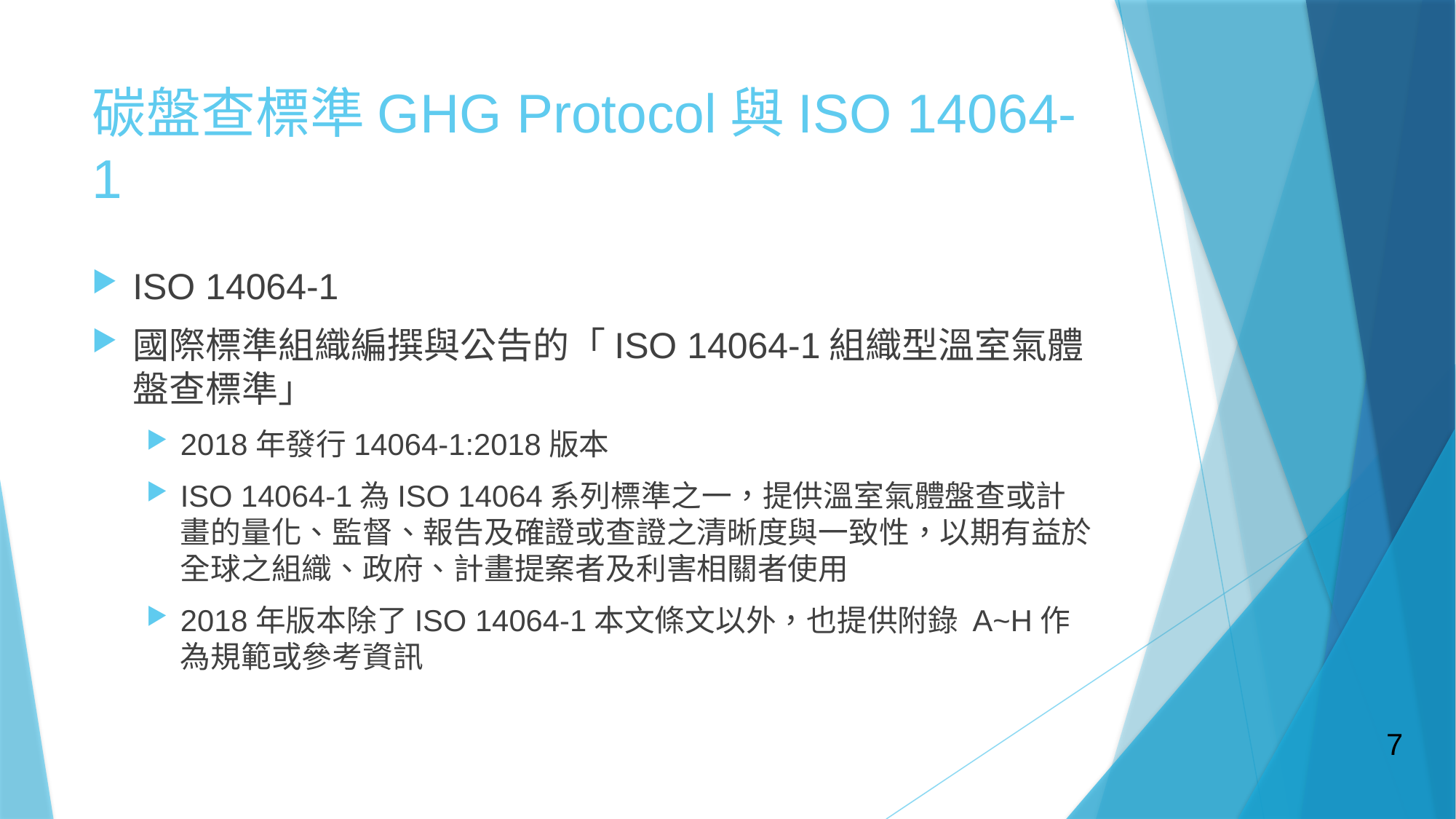

# 碳盤查標準GHG Protocol與ISO 14064-1
ISO 14064-1
國際標準組織編撰與公告的「ISO 14064-1組織型溫室氣體盤查標準」
2018年發行14064-1:2018版本
ISO 14064-1為ISO 14064系列標準之一，提供溫室氣體盤查或計畫的量化、監督、報告及確證或查證之清晰度與一致性，以期有益於全球之組織、政府、計畫提案者及利害相關者使用
2018年版本除了ISO 14064-1本文條文以外，也提供附錄 A~H作為規範或參考資訊
7